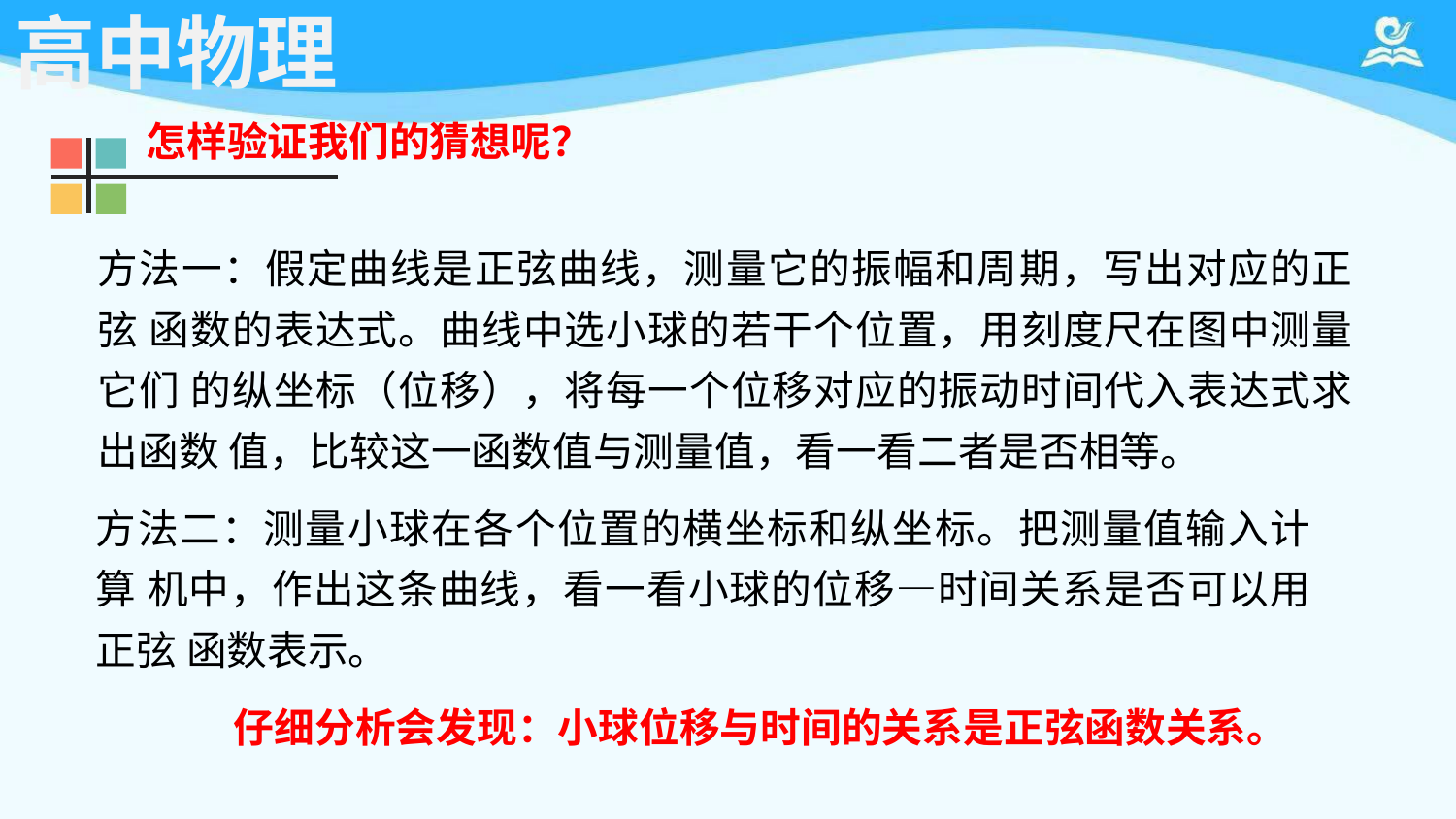

# 高中物理
怎样验证我们的猜想呢？

方法一：假定曲线是正弦曲线，测量它的振幅和周期，写出对应的正弦 函数的表达式。曲线中选小球的若干个位置，用刻度尺在图中测量它们 的纵坐标（位移），将每一个位移对应的振动时间代入表达式求出函数 值，比较这一函数值与测量值，看一看二者是否相等。
方法二：测量小球在各个位置的横坐标和纵坐标。把测量值输入计算 机中，作出这条曲线，看一看小球的位移—时间关系是否可以用正弦 函数表示。
仔细分析会发现：小球位移与时间的关系是正弦函数关系。